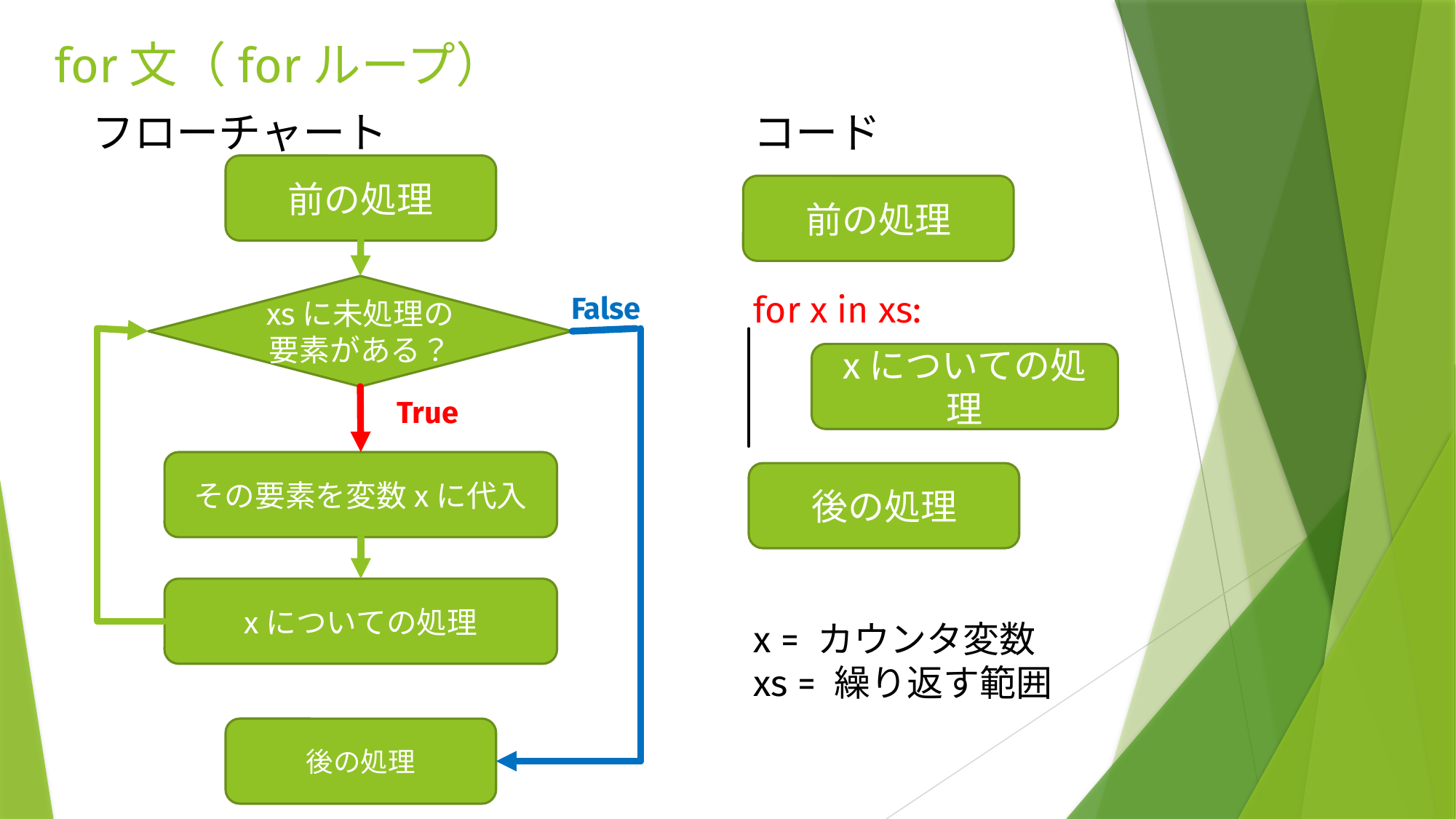

# for文（forループ）
コード
フローチャート
前の処理
前の処理
xsに未処理の要素がある？
for x in xs:
False
xについての処理
True
その要素を変数xに代入
後の処理
xについての処理
x = カウンタ変数
xs = 繰り返す範囲
後の処理